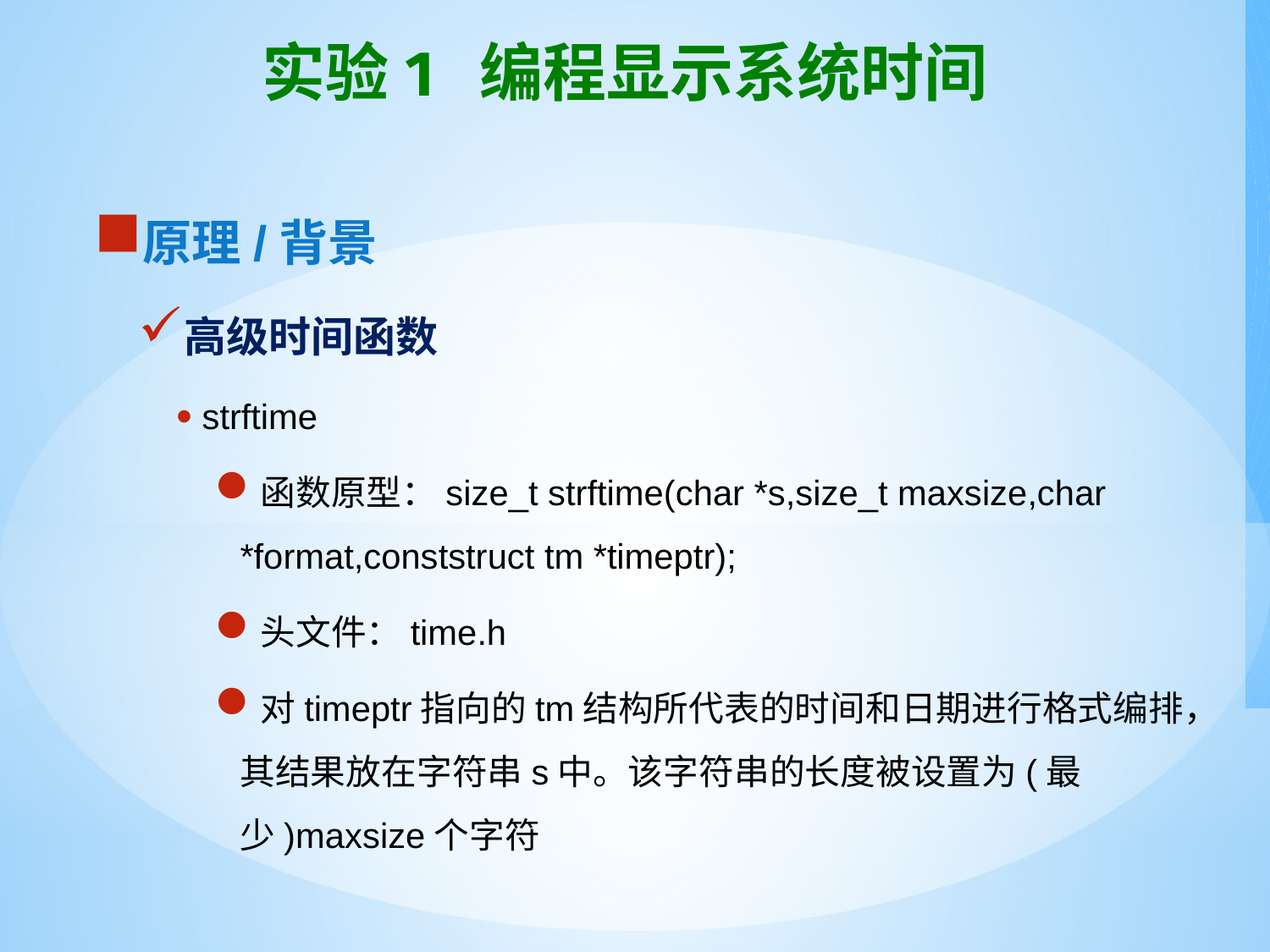

# 实验1  编程显示系统时间
原理/背景
高级时间函数
strftime
函数原型：size_t strftime(char *s,size_t maxsize,char *format,conststruct tm *timeptr);
头文件：time.h
对timeptr指向的tm结构所代表的时间和日期进行格式编排，其结果放在字符串s中。该字符串的长度被设置为(最少)maxsize个字符